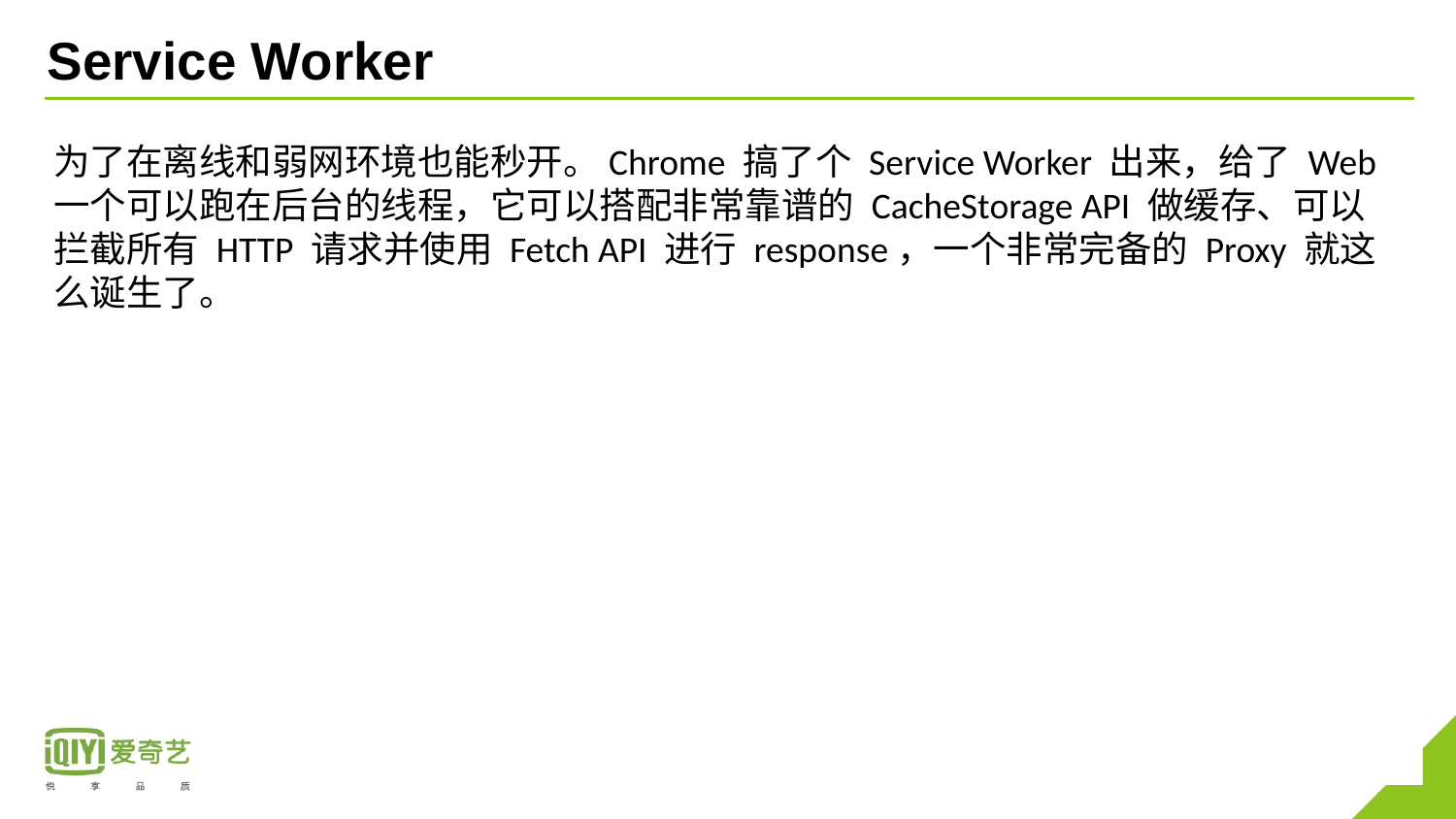

# Service Worker
为了在离线和弱网环境也能秒开。Chrome 搞了个 Service Worker 出来，给了 Web 一个可以跑在后台的线程，它可以搭配非常靠谱的 CacheStorage API 做缓存、可以拦截所有 HTTP 请求并使用 Fetch API 进行 response，一个非常完备的 Proxy 就这么诞生了。